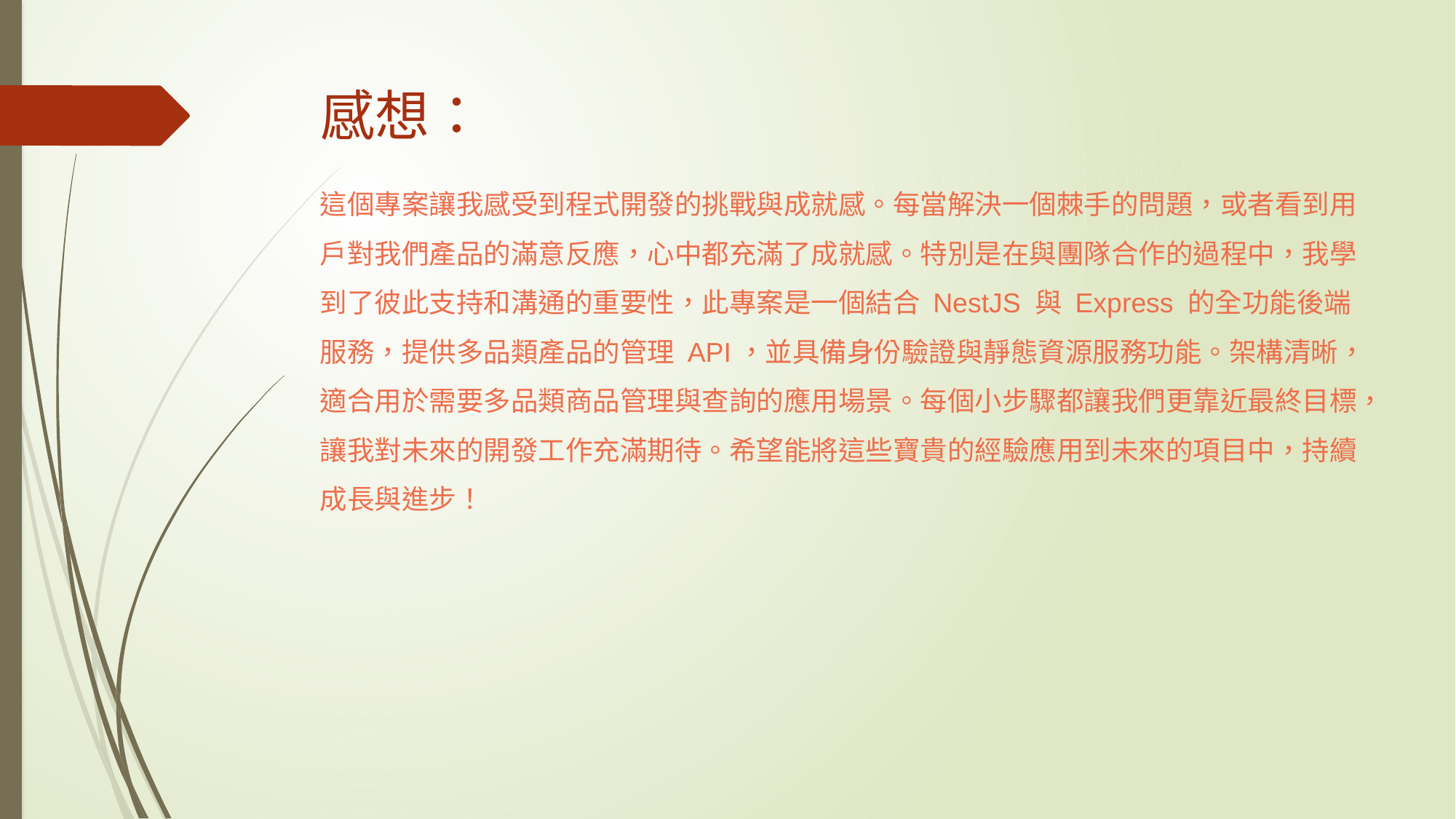

# 感想：
這個專案讓我感受到程式開發的挑戰與成就感。每當解決一個棘手的問題，或者看到用戶對我們產品的滿意反應，心中都充滿了成就感。特別是在與團隊合作的過程中，我學到了彼此支持和溝通的重要性，此專案是一個結合 NestJS 與 Express 的全功能後端服務，提供多品類產品的管理 API，並具備身份驗證與靜態資源服務功能。架構清晰，適合用於需要多品類商品管理與查詢的應用場景。每個小步驟都讓我們更靠近最終目標，讓我對未來的開發工作充滿期待。希望能將這些寶貴的經驗應用到未來的項目中，持續成長與進步！